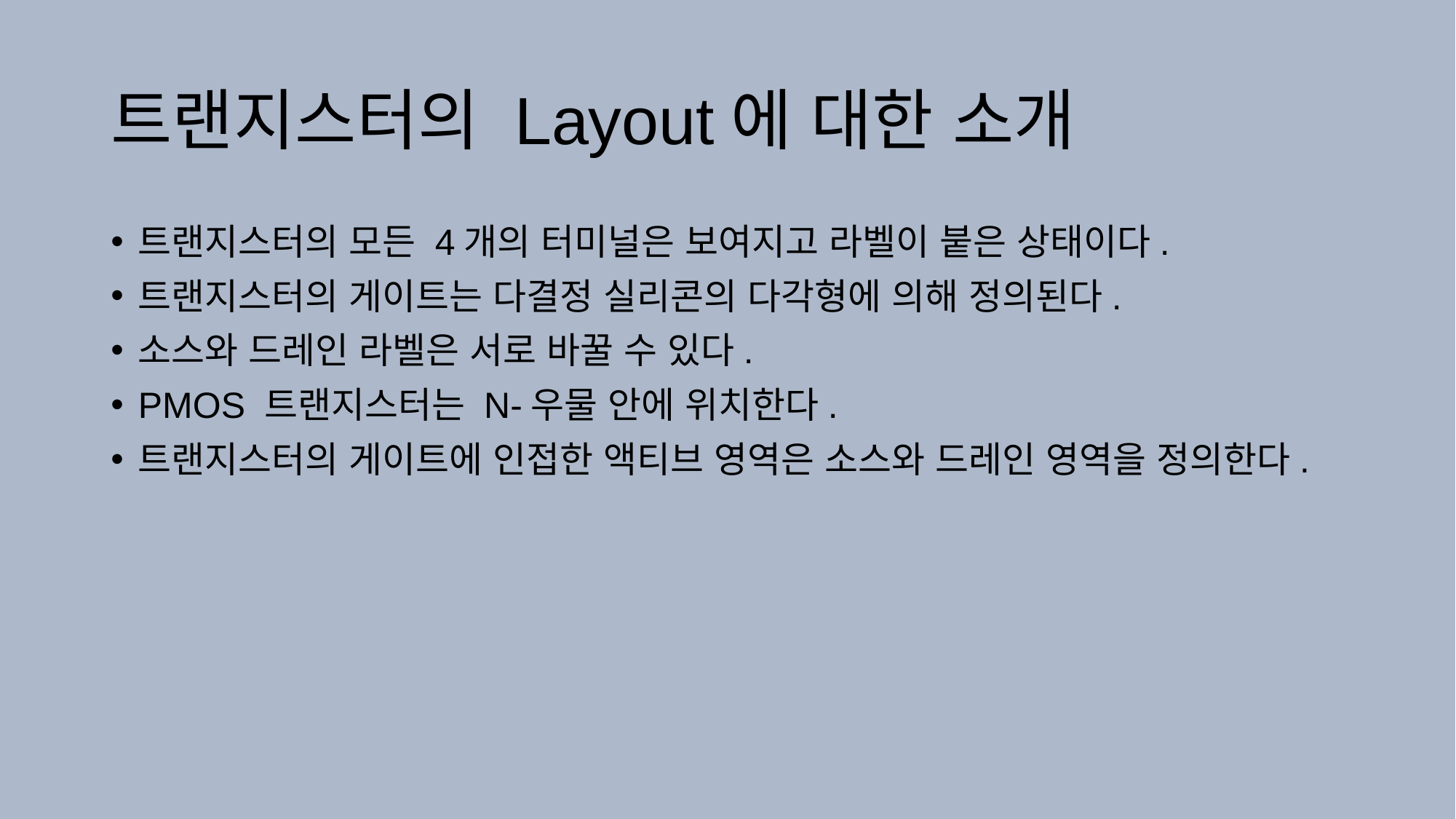

# 트랜지스터의 Layout에 대한 소개
트랜지스터의 모든 4개의 터미널은 보여지고 라벨이 붙은 상태이다.
트랜지스터의 게이트는 다결정 실리콘의 다각형에 의해 정의된다.
소스와 드레인 라벨은 서로 바꿀 수 있다.
PMOS 트랜지스터는 N-우물 안에 위치한다.
트랜지스터의 게이트에 인접한 액티브 영역은 소스와 드레인 영역을 정의한다.